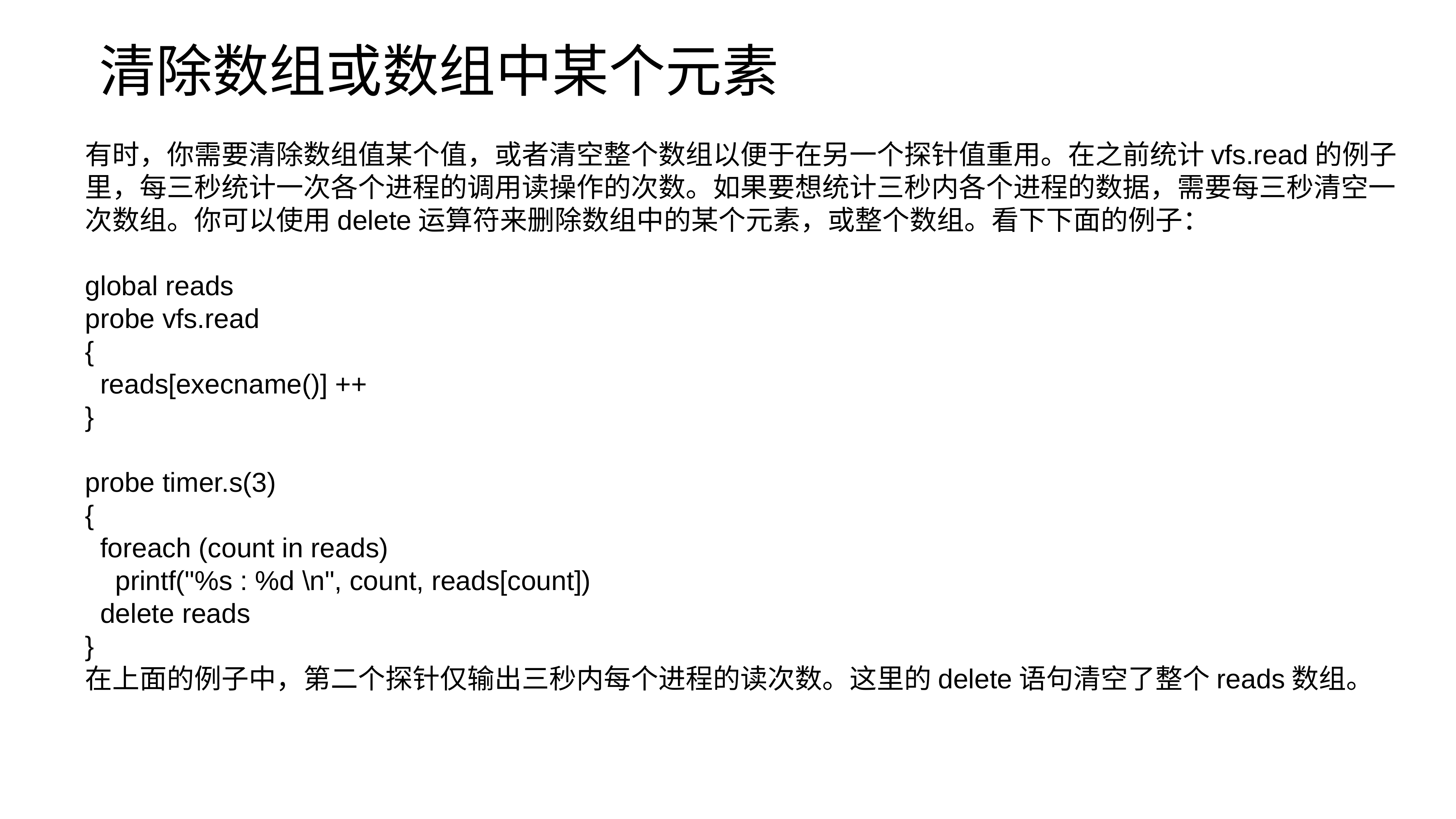

清除数组或数组中某个元素
有时，你需要清除数组值某个值，或者清空整个数组以便于在另一个探针值重用。在之前统计vfs.read的例子里，每三秒统计一次各个进程的调用读操作的次数。如果要想统计三秒内各个进程的数据，需要每三秒清空一次数组。你可以使用delete运算符来删除数组中的某个元素，或整个数组。看下下面的例子：

global reads
probe vfs.read
{
  reads[execname()] ++
}

probe timer.s(3)
{
  foreach (count in reads)
    printf("%s : %d \n", count, reads[count])
  delete reads
}
在上面的例子中，第二个探针仅输出三秒内每个进程的读次数。这里的delete语句清空了整个reads数组。